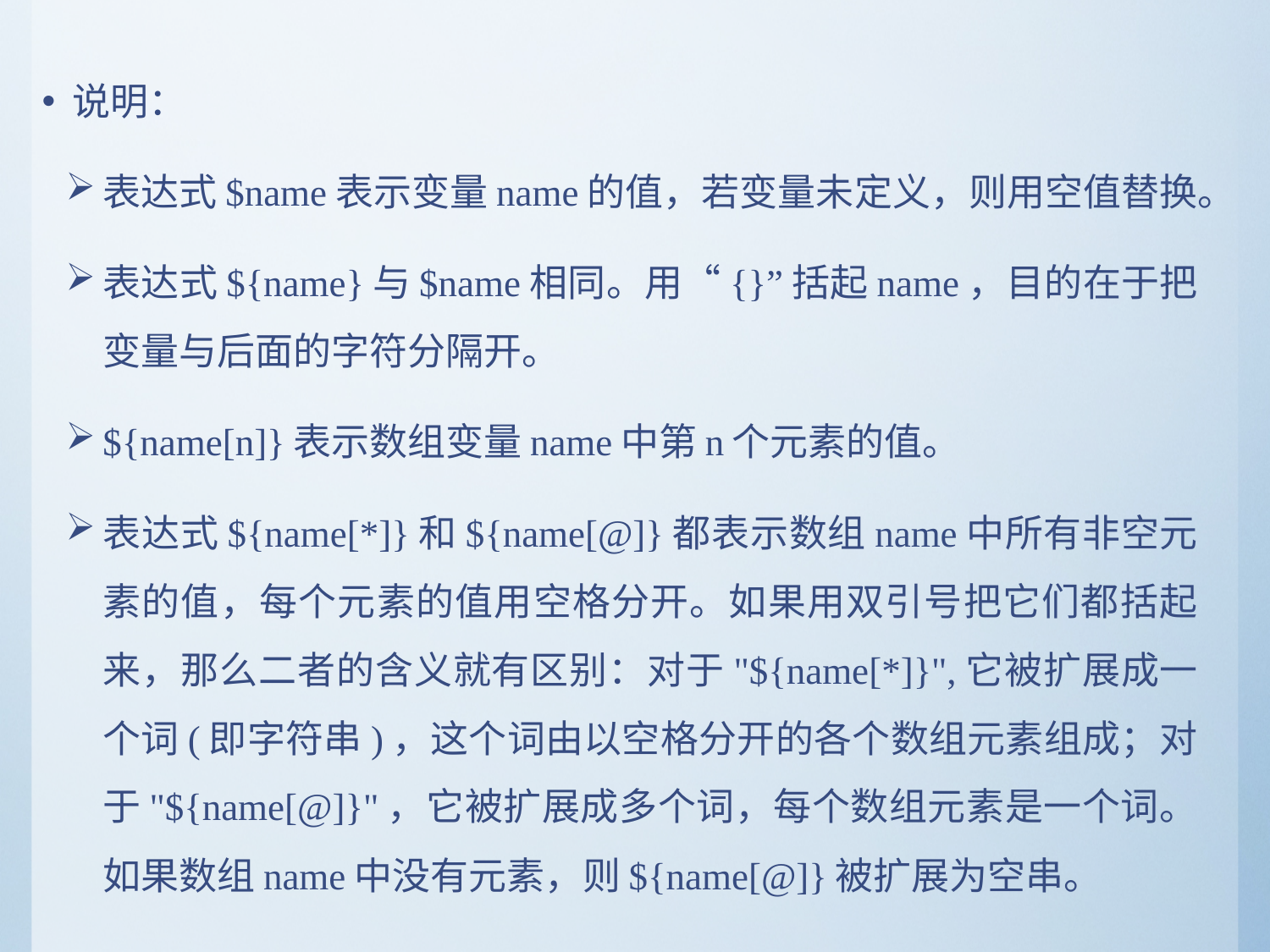

说明：
表达式$name表示变量name的值，若变量未定义，则用空值替换。
表达式${name}与$name相同。用“{}”括起name，目的在于把变量与后面的字符分隔开。
${name[n]}表示数组变量name中第n个元素的值。
表达式${name[*]}和${name[@]}都表示数组name中所有非空元素的值，每个元素的值用空格分开。如果用双引号把它们都括起来，那么二者的含义就有区别：对于"${name[*]}",它被扩展成一个词(即字符串)，这个词由以空格分开的各个数组元素组成；对于"${name[@]}"，它被扩展成多个词，每个数组元素是一个词。如果数组name中没有元素，则${name[@]}被扩展为空串。